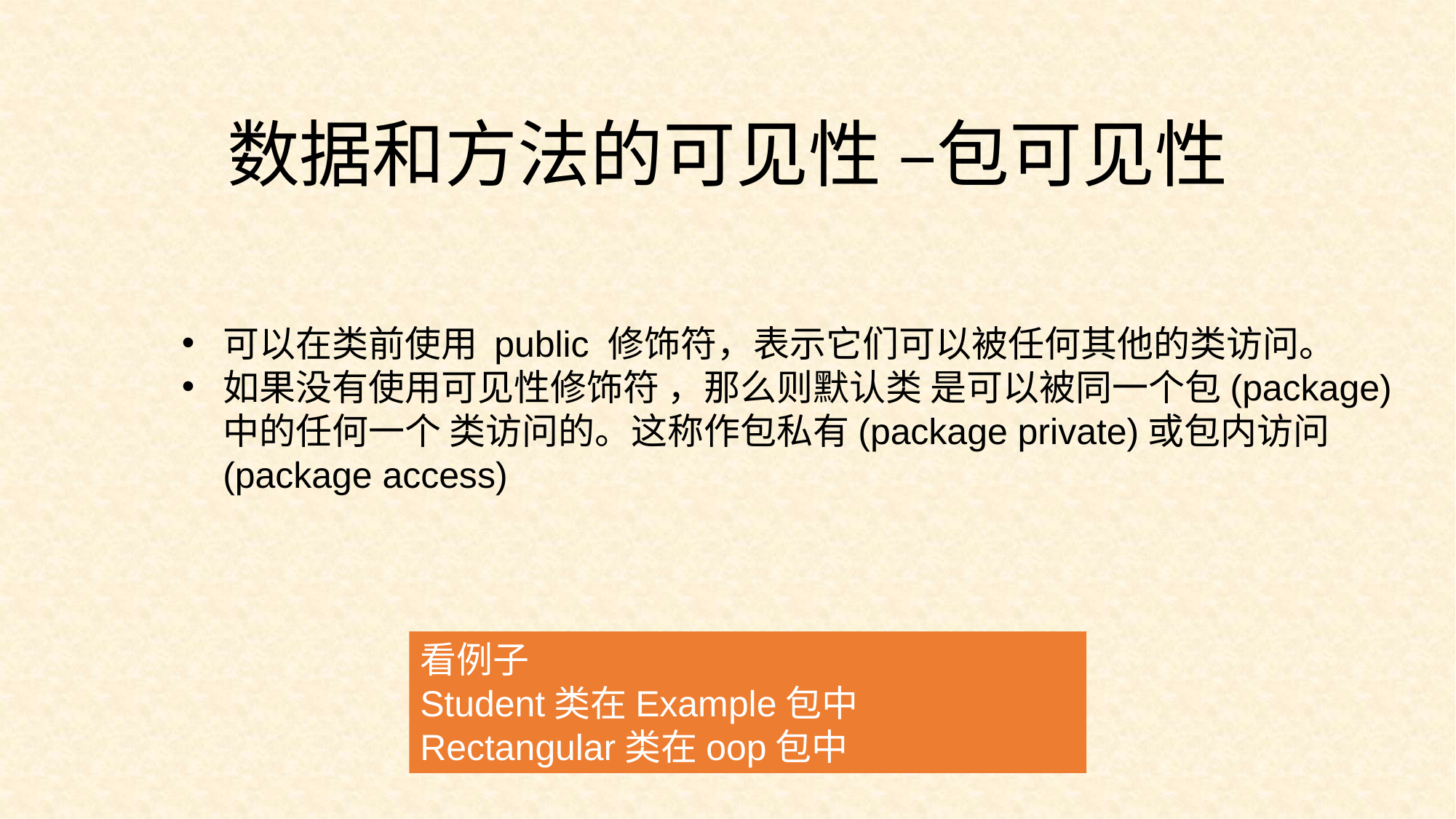

数据和方法的可见性 –包可见性
可以在类前使用 public 修饰符，表示它们可以被任何其他的类访问。
如果没有使用可见性修饰符 ，那么则默认类 是可以被同一个包(package)中的任何一个 类访问的。这称作包私有(package private)或包内访问(package access)
看例子
Student类在Example包中
Rectangular类在oop包中